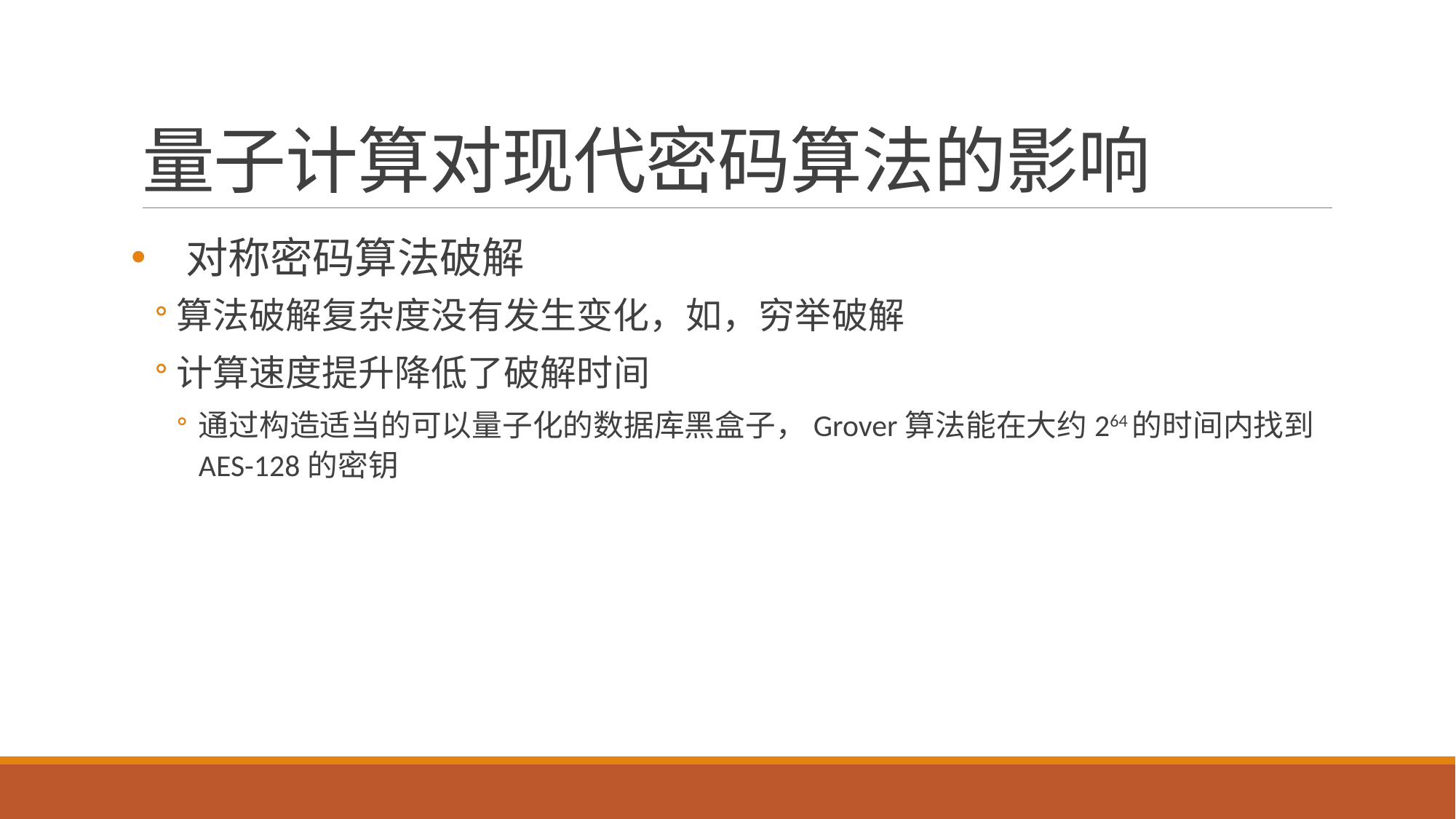

# 量子计算对现代密码算法的影响
对称密码算法破解
算法破解复杂度没有发生变化，如，穷举破解
计算速度提升降低了破解时间
通过构造适当的可以量子化的数据库黑盒子，Grover算法能在大约264的时间内找到AES-128的密钥